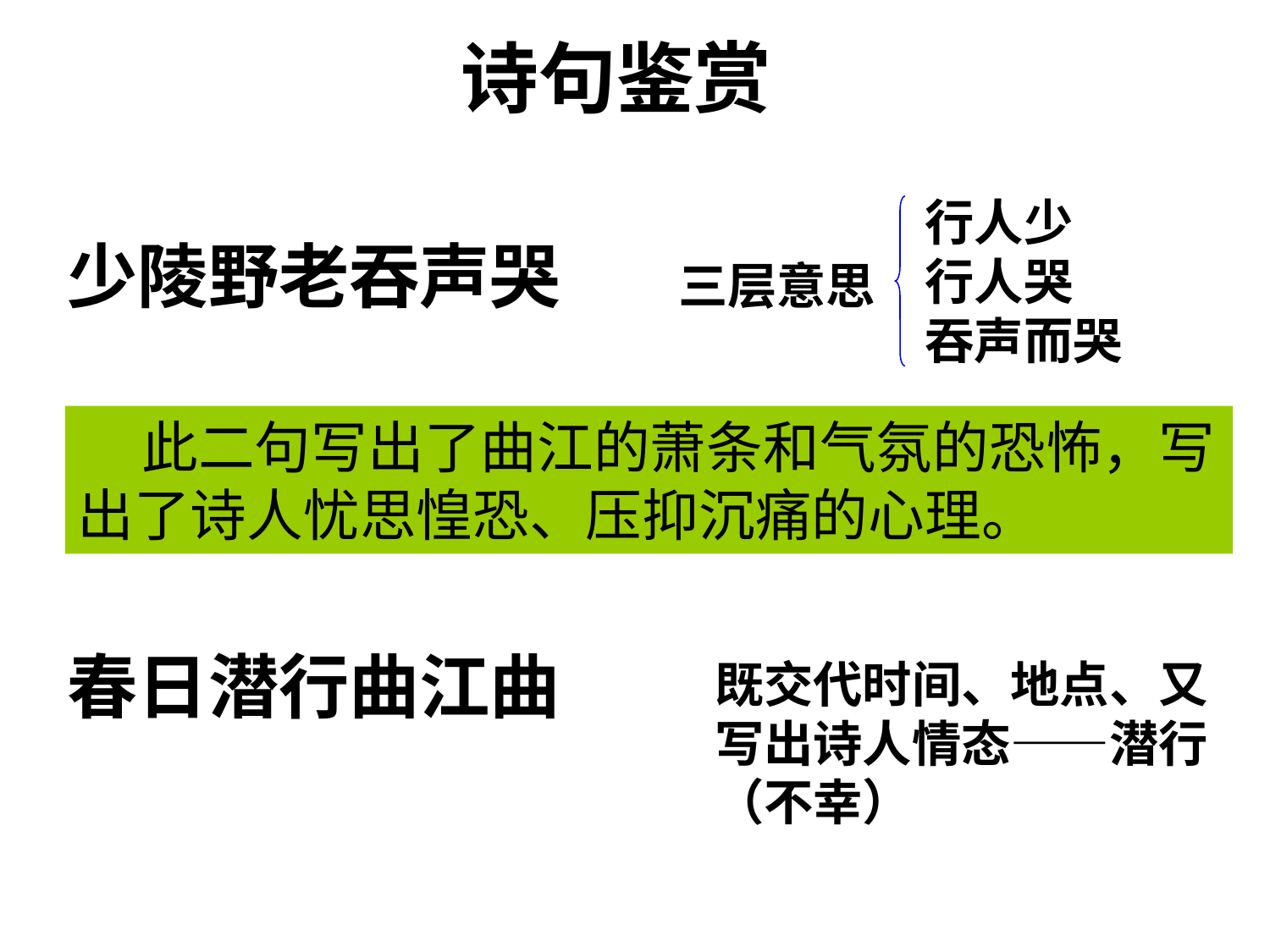

# 诗句鉴赏
行人少
行人哭
吞声而哭

少陵野老吞声哭
三层意思
    此二句写出了曲江的萧条和气氛的恐怖，写出了诗人忧思惶恐、压抑沉痛的心理。
春日潜行曲江曲
既交代时间、地点、又写出诗人情态——潜行（不幸）